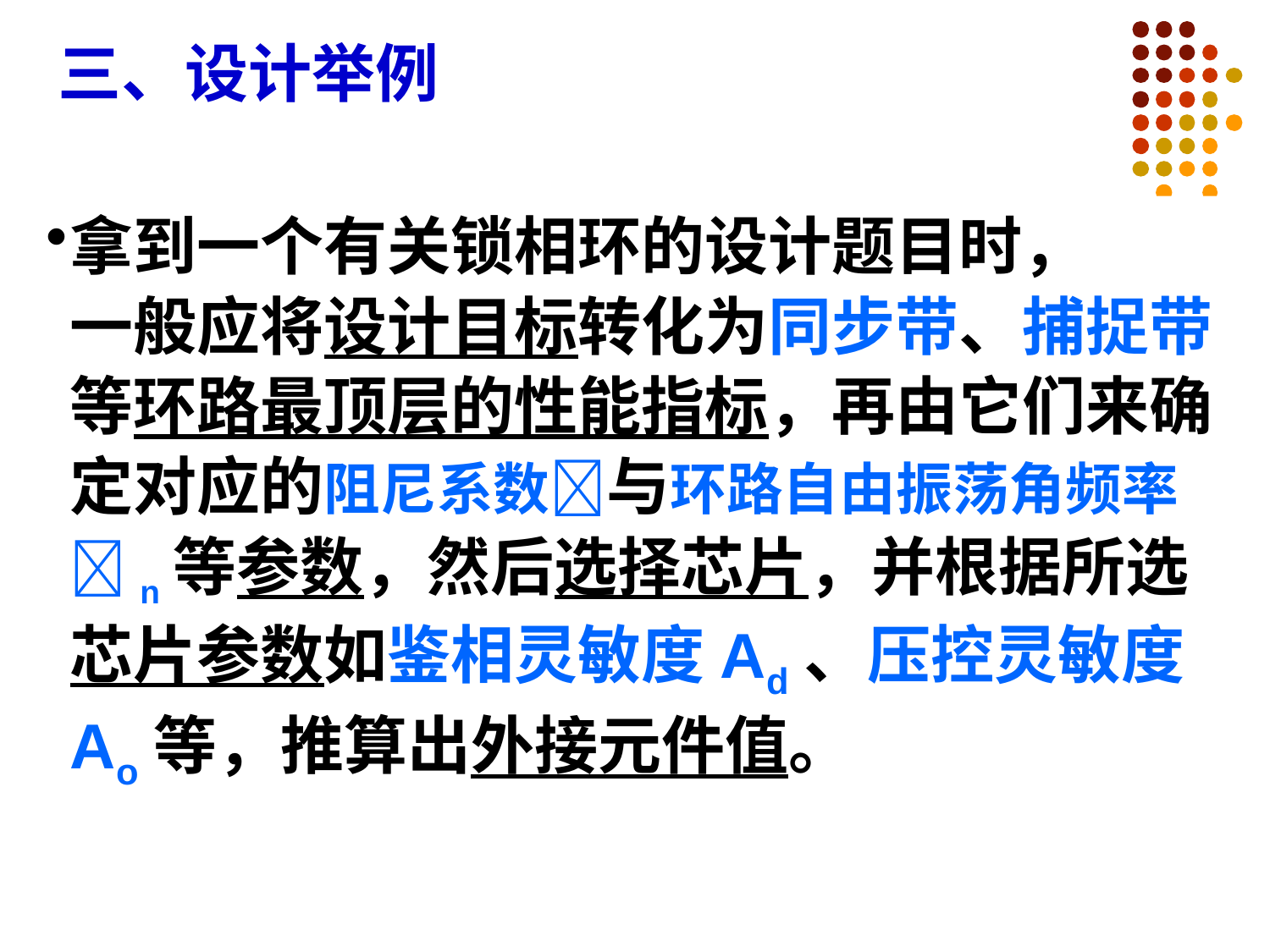

# 三、设计举例
拿到一个有关锁相环的设计题目时，
一般应将设计目标转化为同步带、捕捉带等环路最顶层的性能指标，再由它们来确定对应的阻尼系数ζ与环路自由振荡角频率ωn等参数，然后选择芯片，并根据所选芯片参数如鉴相灵敏度Ad、压控灵敏度Ao等，推算出外接元件值。